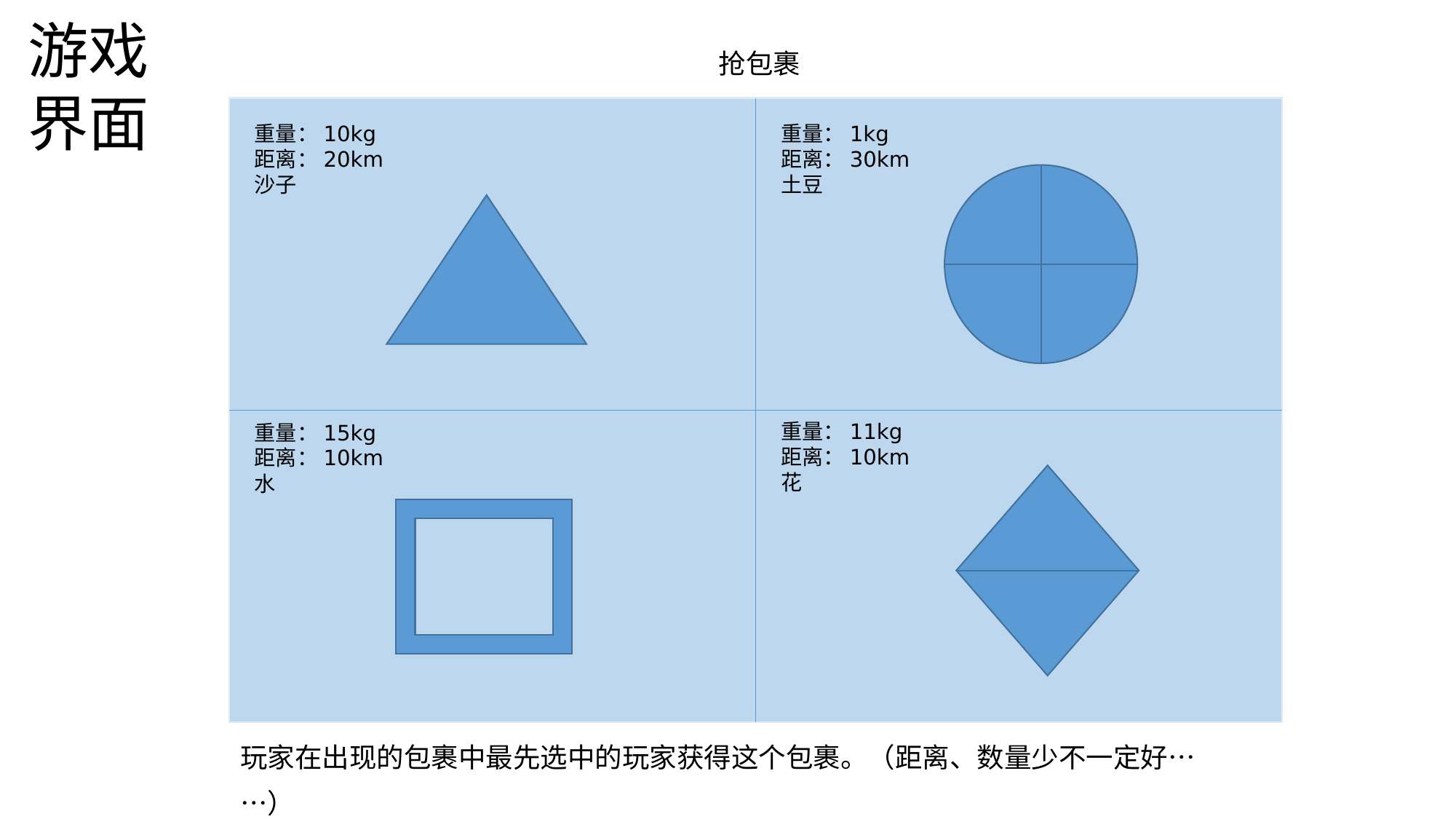

游戏界面
抢包裹

重量：10kg
距离：20km
沙子
重量：1kg
距离：30km
土豆

重量：11kg
距离：10km
花
重量：15kg
距离：10km
水

玩家在出现的包裹中最先选中的玩家获得这个包裹。（距离、数量少不一定好……）